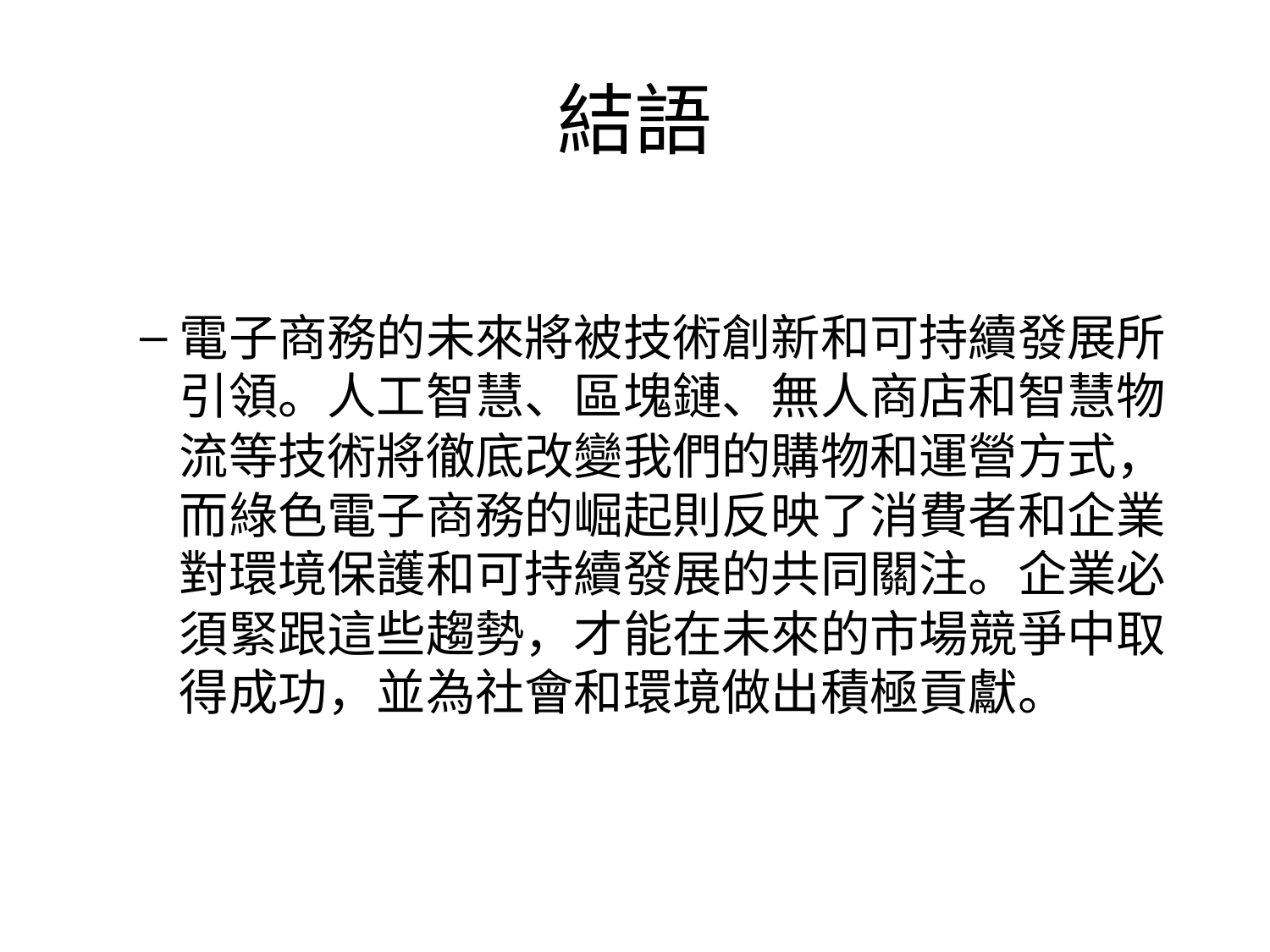

# 結語

電子商務的未來將被技術創新和可持續發展所引領。人工智慧、區塊鏈、無人商店和智慧物流等技術將徹底改變我們的購物和運營方式，而綠色電子商務的崛起則反映了消費者和企業對環境保護和可持續發展的共同關注。企業必須緊跟這些趨勢，才能在未來的市場競爭中取得成功，並為社會和環境做出積極貢獻。